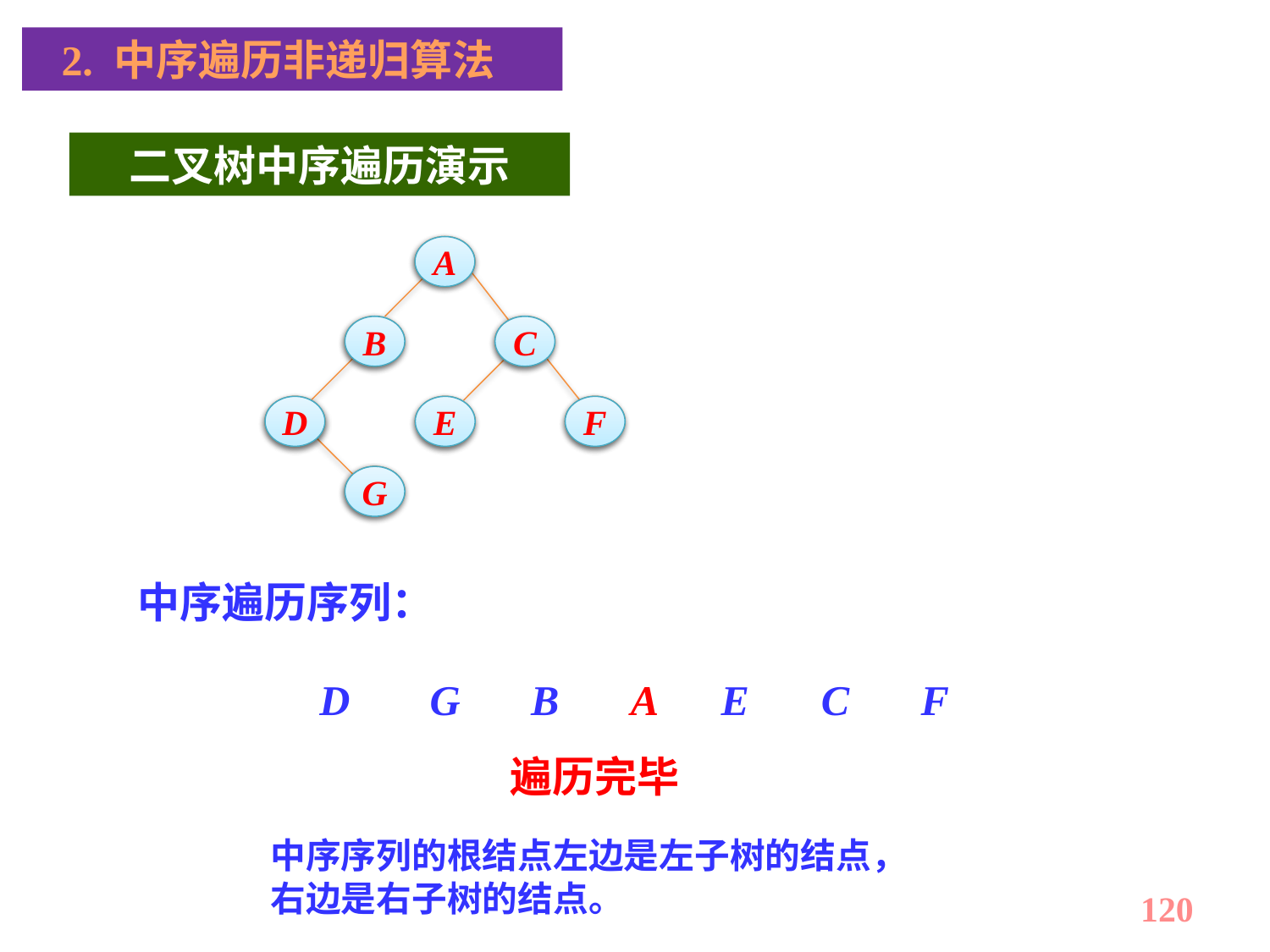

2. 中序遍历非递归算法
二叉树中序遍历演示
A
A
A

B
B
B
C
C
C

D
D
D
E
E
E
F
F
F

G
G
G
中序遍历序列：
遍历完毕
中序序列的根结点左边是左子树的结点，
右边是右子树的结点。
120